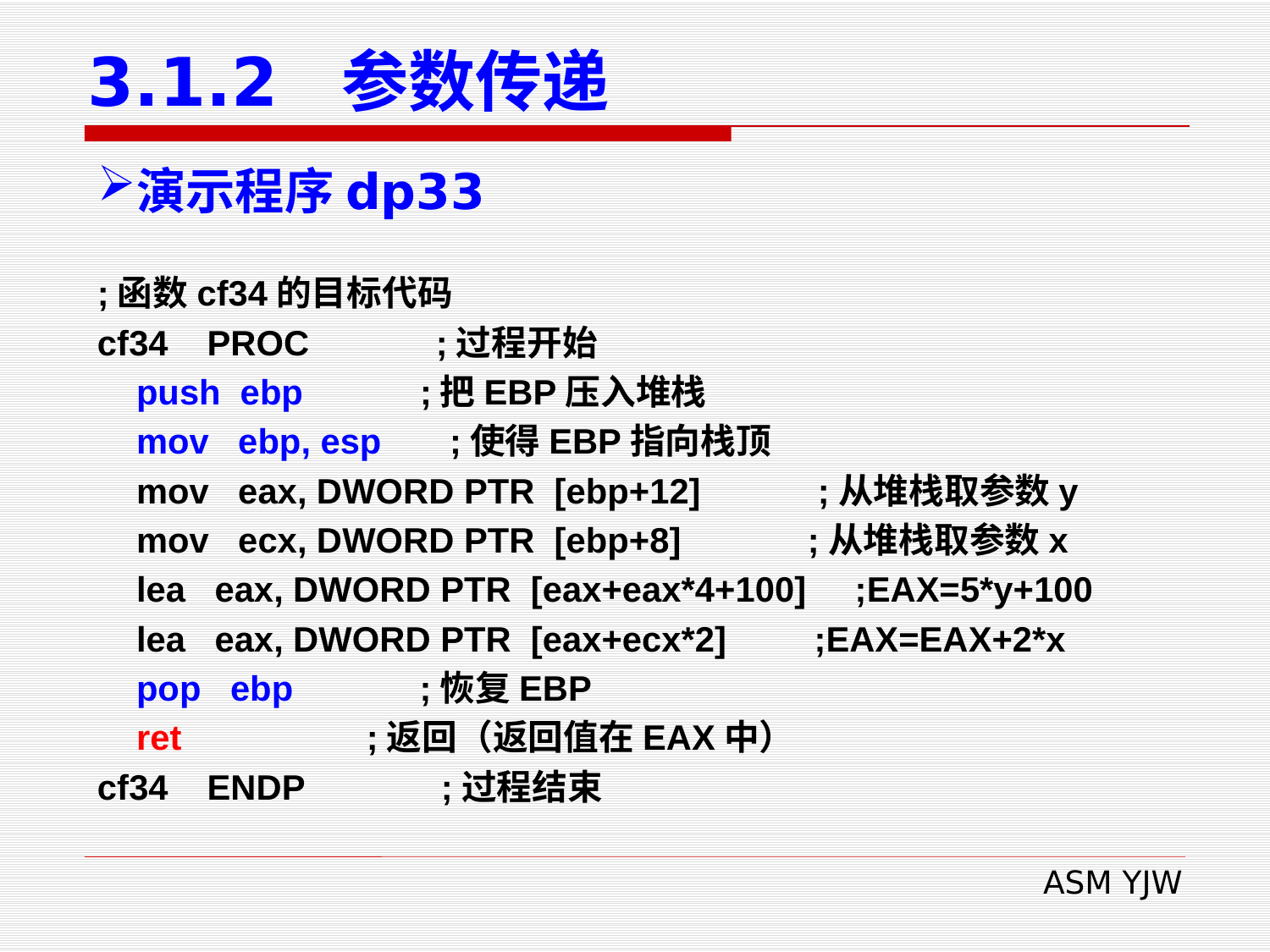

# 3.1.2  参数传递
演示程序dp33
;函数cf34的目标代码
cf34    PROC             ;过程开始
    push  ebp            ;把EBP压入堆栈
    mov   ebp, esp       ;使得EBP指向栈顶
    mov   eax, DWORD PTR  [ebp+12]            ;从堆栈取参数y
    mov   ecx, DWORD PTR  [ebp+8]             ;从堆栈取参数x
    lea   eax, DWORD PTR  [eax+eax*4+100]     ;EAX=5*y+100
    lea   eax, DWORD PTR  [eax+ecx*2]         ;EAX=EAX+2*x
    pop   ebp             ;恢复EBP
    ret                   ;返回（返回值在EAX中）
cf34    ENDP              ;过程结束